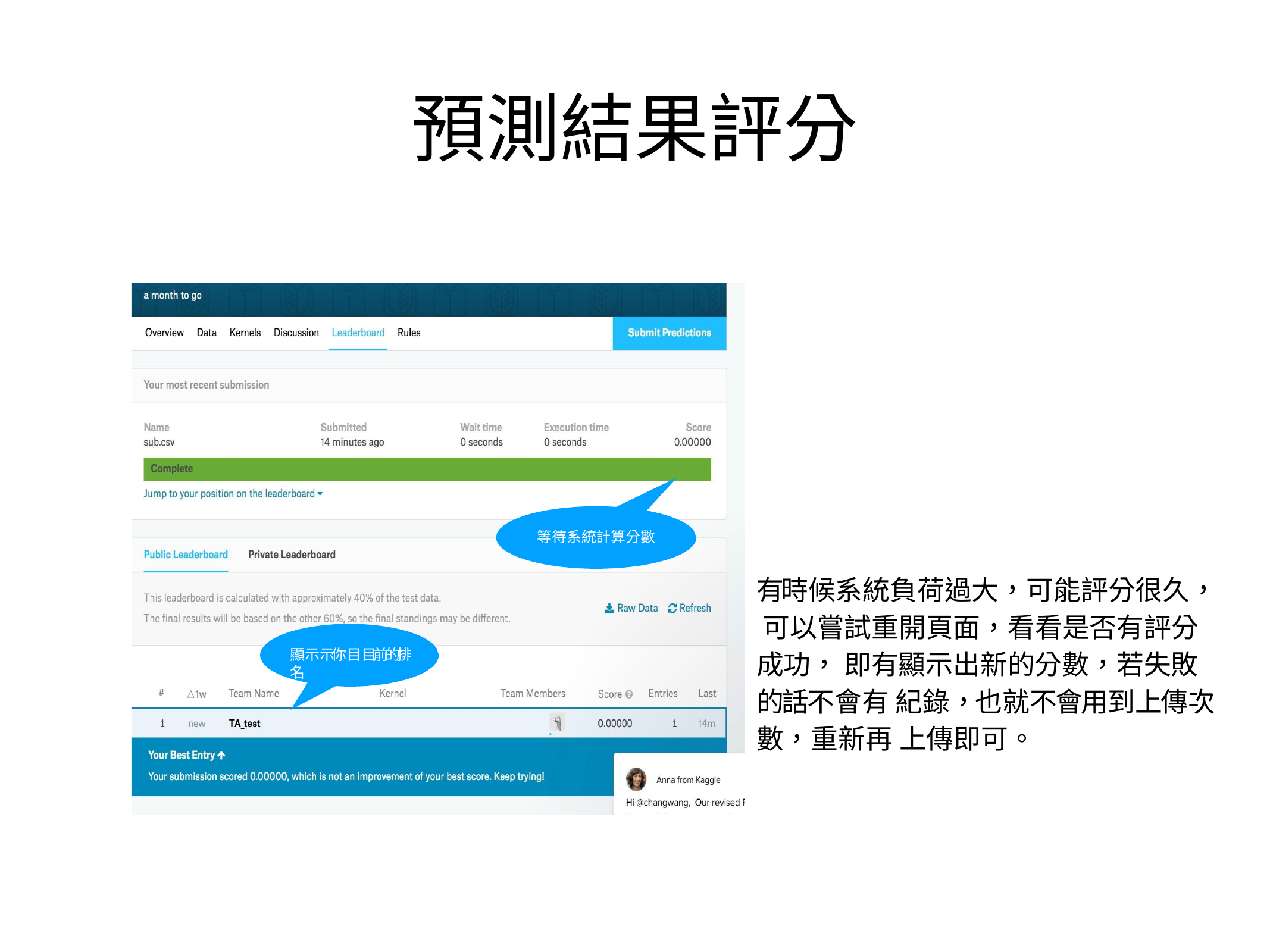

# 預測結果評分

等待系統計算分數
有時候系統負荷過大，可能評分很久，  可以嘗試重開頁面，看看是否有評分成功， 即有顯示出新的分數，若失敗的話不會有 紀錄，也就不會用到上傳次數，重新再 上傳即可。

顯⽰示你⽬目前的排名